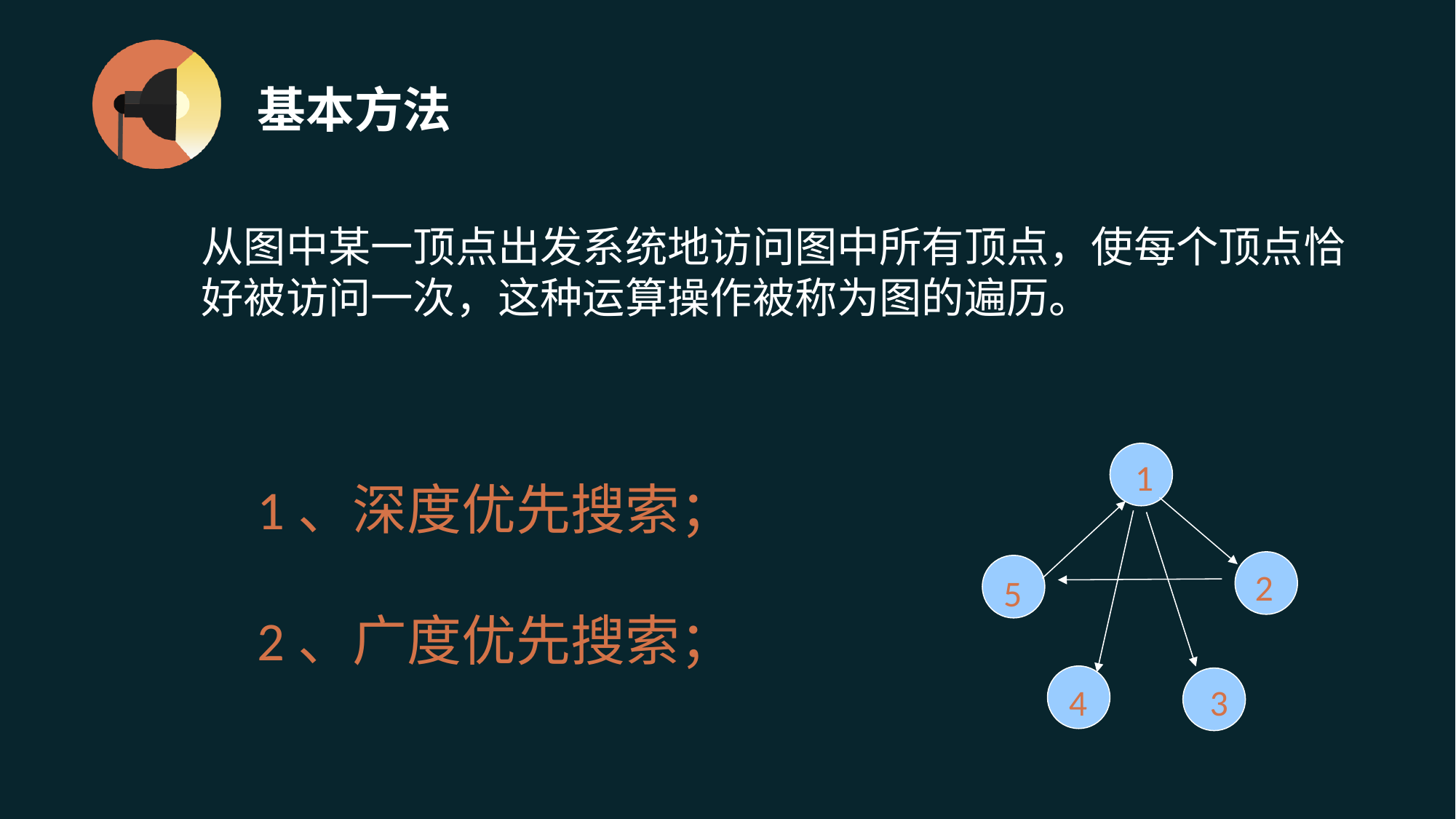

# 基本方法
从图中某一顶点出发系统地访问图中所有顶点，使每个顶点恰好被访问一次，这种运算操作被称为图的遍历。

 1

 2

 5

 4

 3

1、深度优先搜索；

2、广度优先搜索；